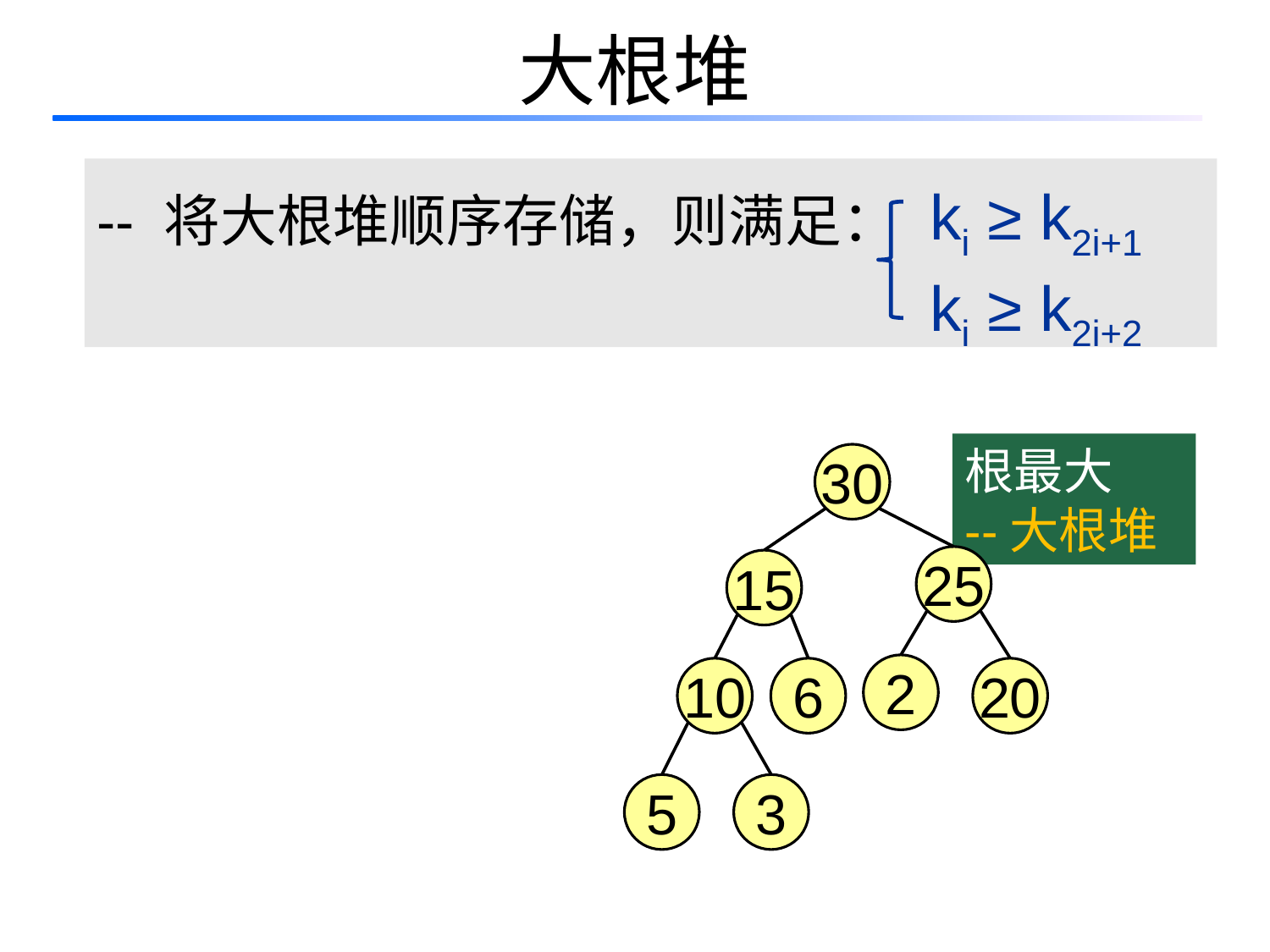

# 大根堆

ki ≥ k2i+1
-- 将大根堆顺序存储，则满足：

ki ≥ k2i+2
根最大
--大根堆
30
25
15
2
10
6
20
5
3